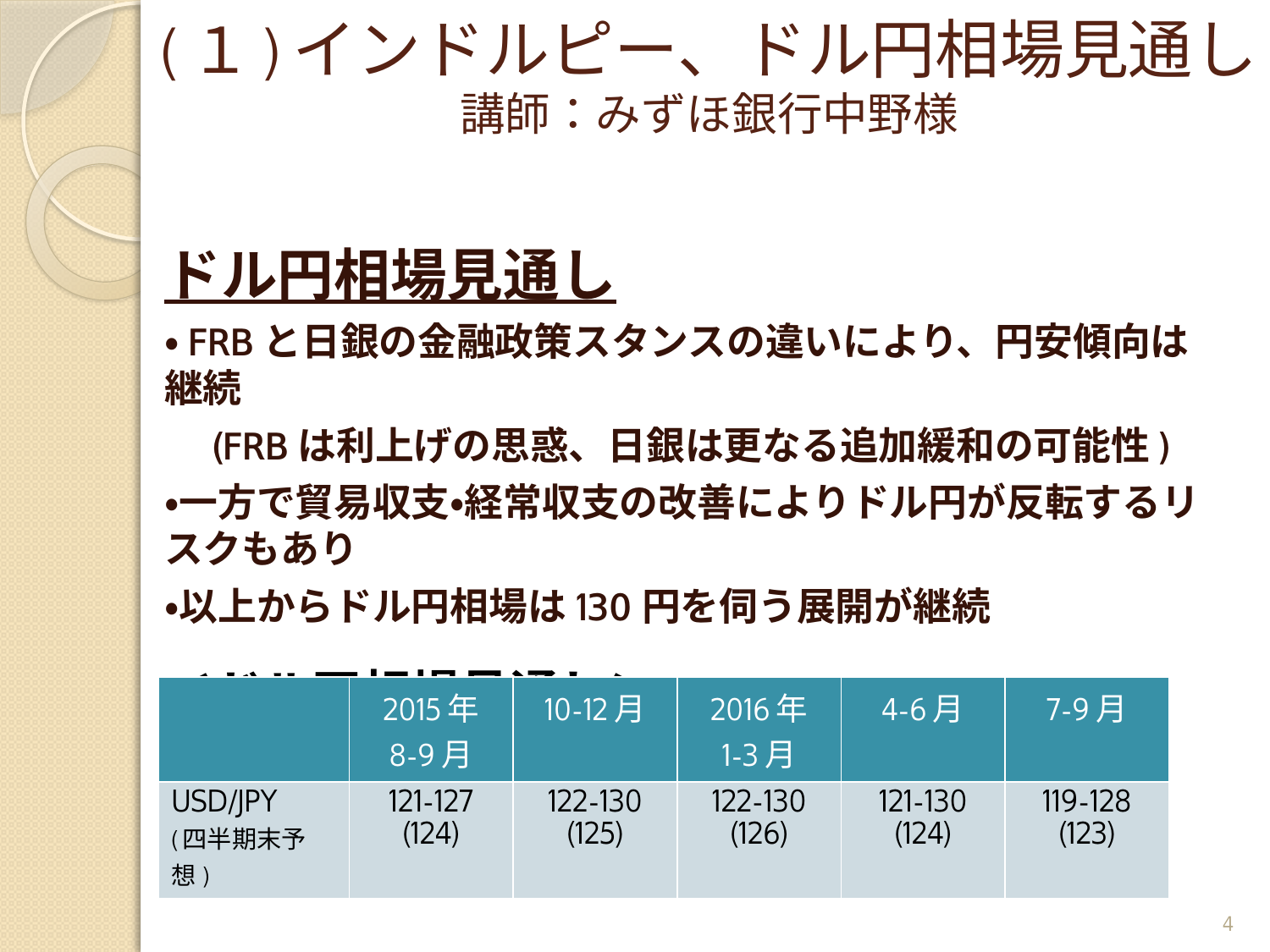

# (１)インドルピー、ドル円相場見通し 講師：みずほ銀行中野様
ドル円相場見通し
・FRBと日銀の金融政策スタンスの違いにより、円安傾向は継続
　(FRBは利上げの思惑、日銀は更なる追加緩和の可能性)
・一方で貿易収支・経常収支の改善によりドル円が反転するリスクもあり
・以上からドル円相場は130円を伺う展開が継続

＜ドル円相場見通し＞

|  | 2015年 8-9月 | 10-12月 | 2016年 1-3月 | 4-6月 | 7-9月 |
| --- | --- | --- | --- | --- | --- |
| USD/JPY (四半期末予想) | 121-127 (124) | 122-130 (125) | 122-130 (126) | 121-130 (124) | 119-128 (123) |
4